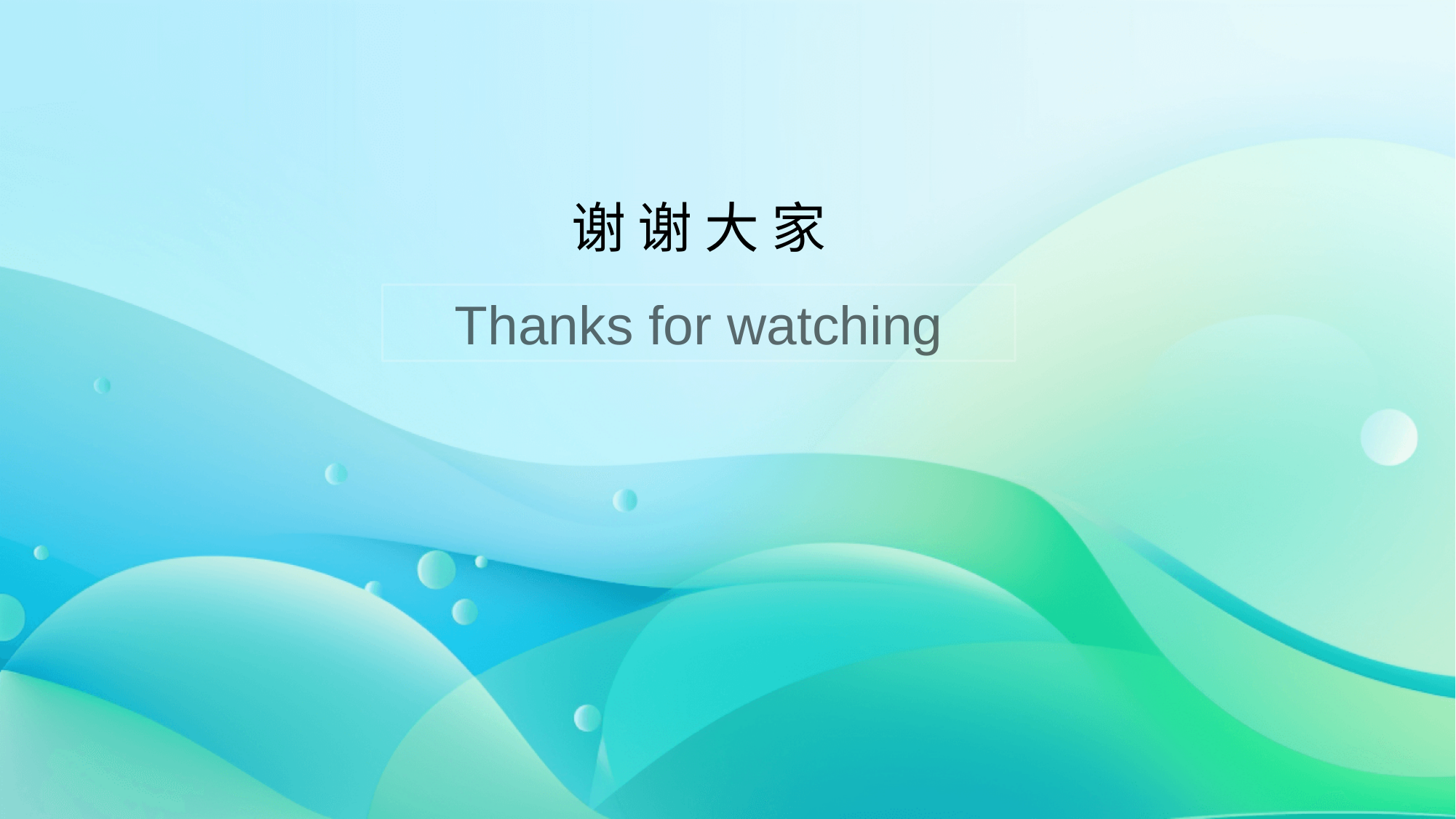

谢 谢 大 家
Thanks for watching